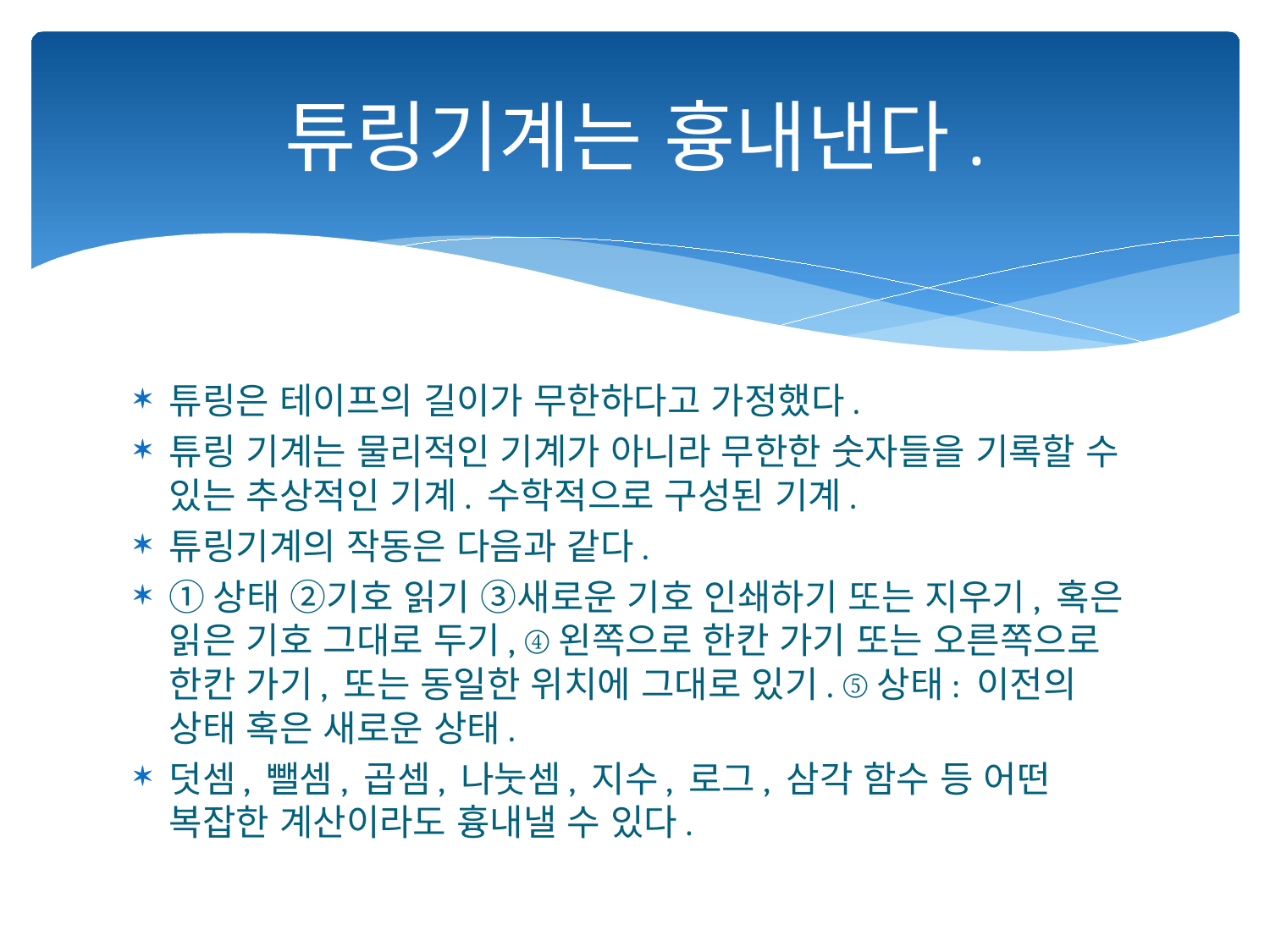

# 튜링기계는 흉내낸다.
튜링은 테이프의 길이가 무한하다고 가정했다.
튜링 기계는 물리적인 기계가 아니라 무한한 숫자들을 기록할 수 있는 추상적인 기계. 수학적으로 구성된 기계.
튜링기계의 작동은 다음과 같다.
①상태 ②기호 읽기 ③새로운 기호 인쇄하기 또는 지우기, 혹은 읽은 기호 그대로 두기, ④왼쪽으로 한칸 가기 또는 오른쪽으로 한칸 가기, 또는 동일한 위치에 그대로 있기. ⑤상태: 이전의 상태 혹은 새로운 상태.
덧셈, 뺄셈, 곱셈, 나눗셈, 지수, 로그, 삼각 함수 등 어떤 복잡한 계산이라도 흉내낼 수 있다.